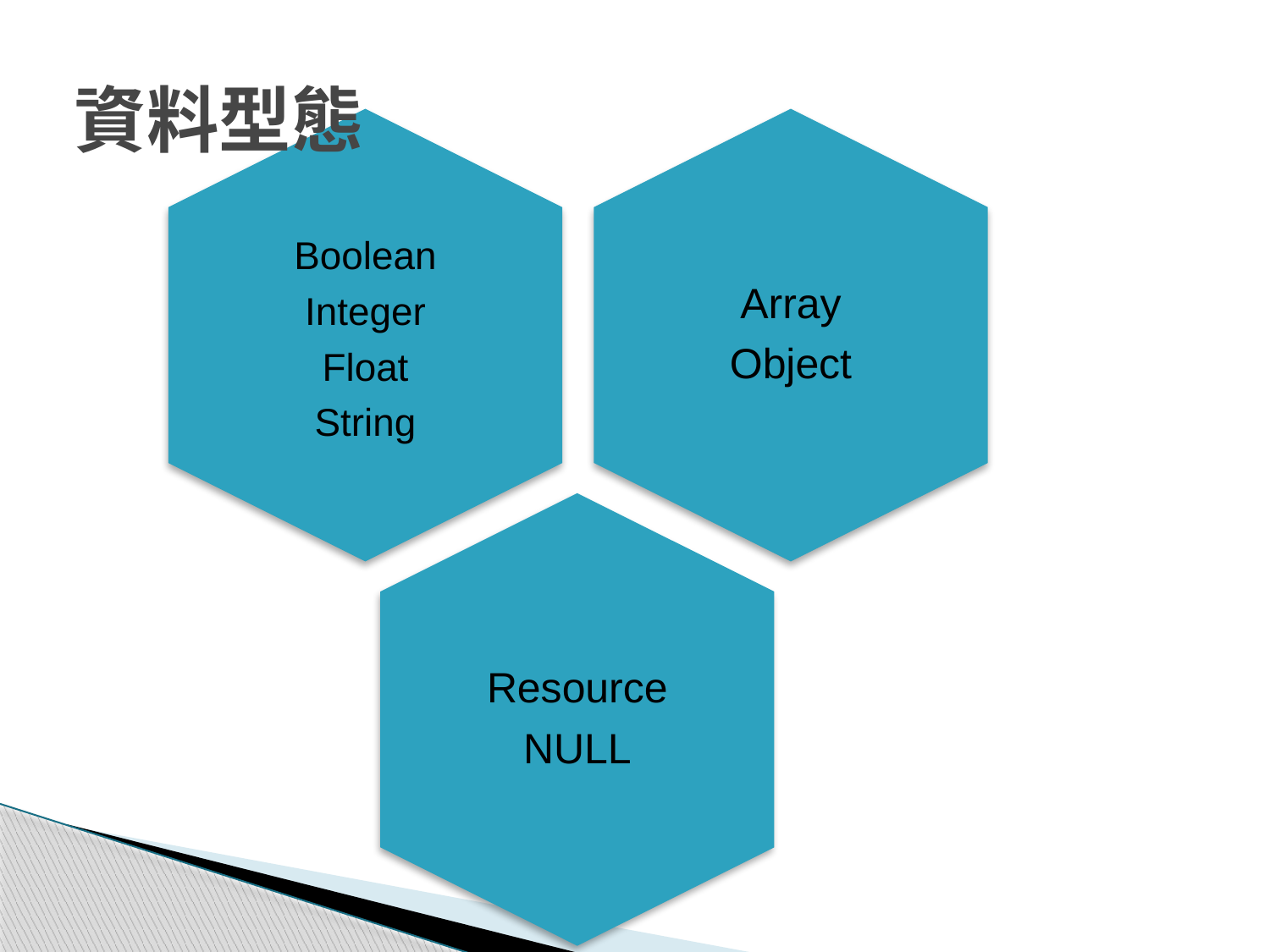

資料型態
Array
Object

Boolean
Integer
Float
String
Resource
NULL